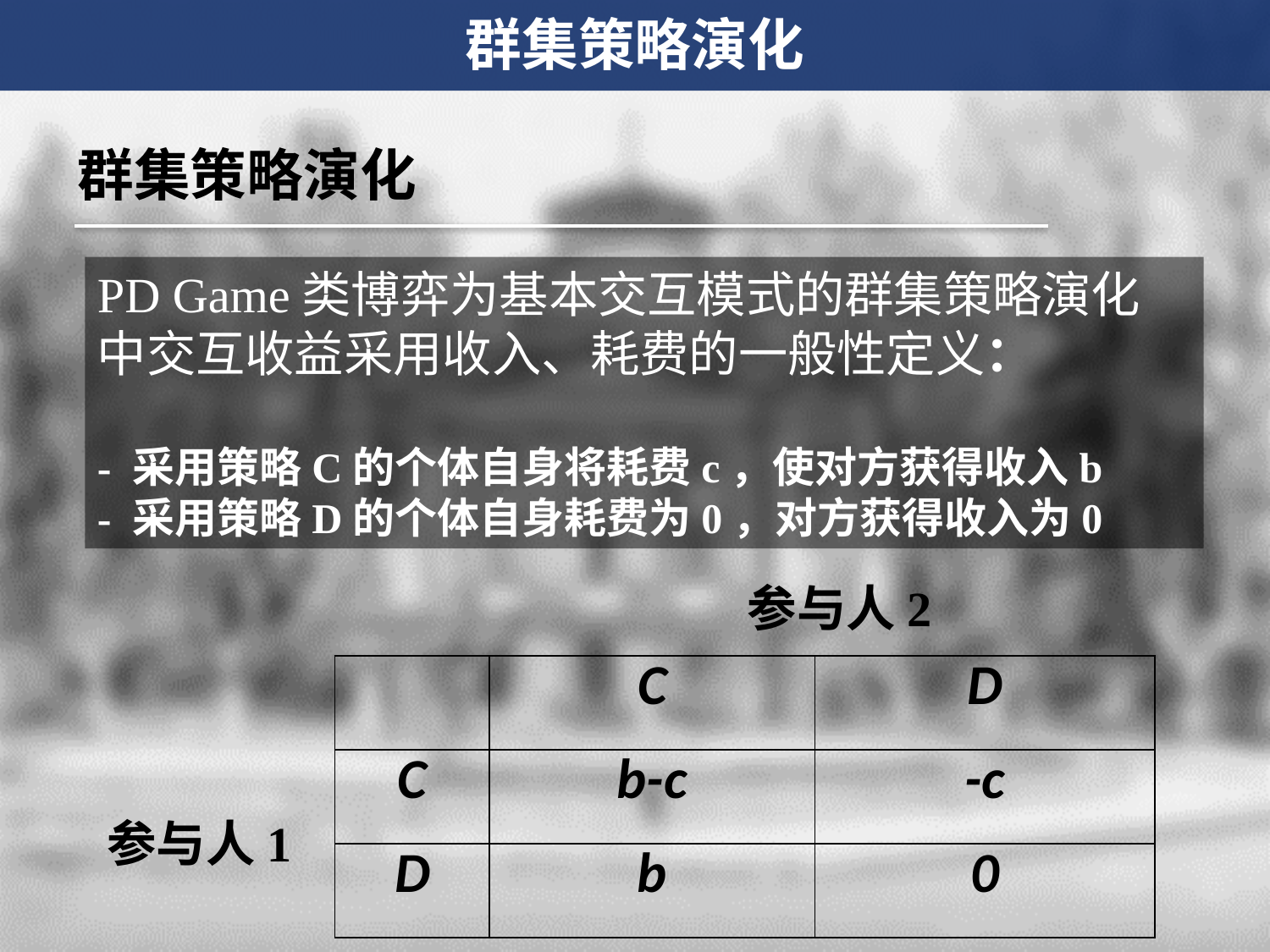

群集策略演化
群集策略演化
PD Game类博弈为基本交互模式的群集策略演化
中交互收益采用收入、耗费的一般性定义：

- 采用策略C的个体自身将耗费c，使对方获得收入b
- 采用策略D的个体自身耗费为0，对方获得收入为0
参与人2
|  | C | D |
| --- | --- | --- |
| C | b-c | -c |
| D | b | 0 |
参与人1